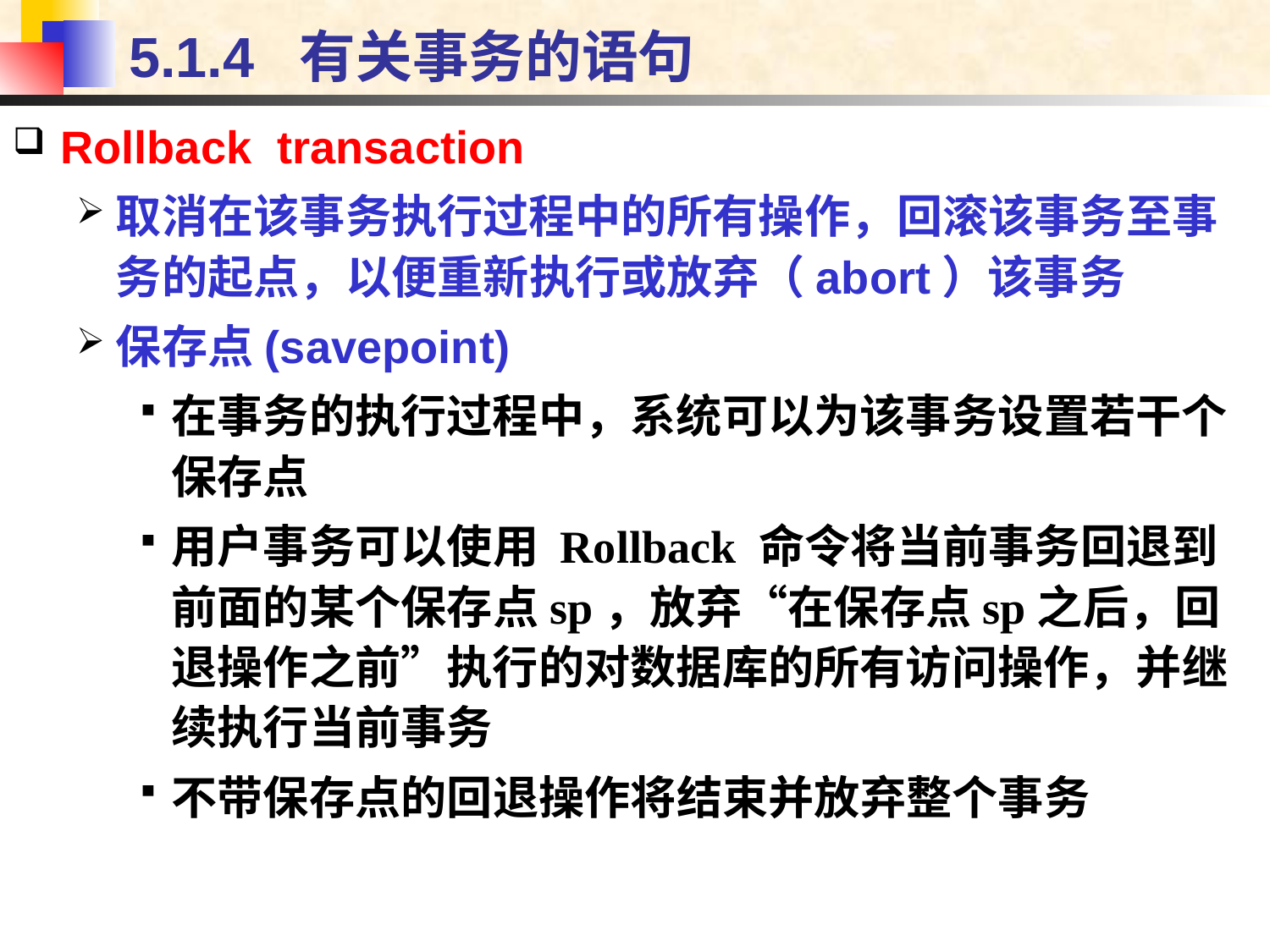

# 5.1.4  有关事务的语句
Rollback  transaction
取消在该事务执行过程中的所有操作，回滚该事务至事务的起点，以便重新执行或放弃（abort）该事务
保存点(savepoint)
在事务的执行过程中，系统可以为该事务设置若干个保存点
用户事务可以使用 Rollback 命令将当前事务回退到前面的某个保存点sp，放弃“在保存点sp之后，回退操作之前”执行的对数据库的所有访问操作，并继续执行当前事务
不带保存点的回退操作将结束并放弃整个事务
30